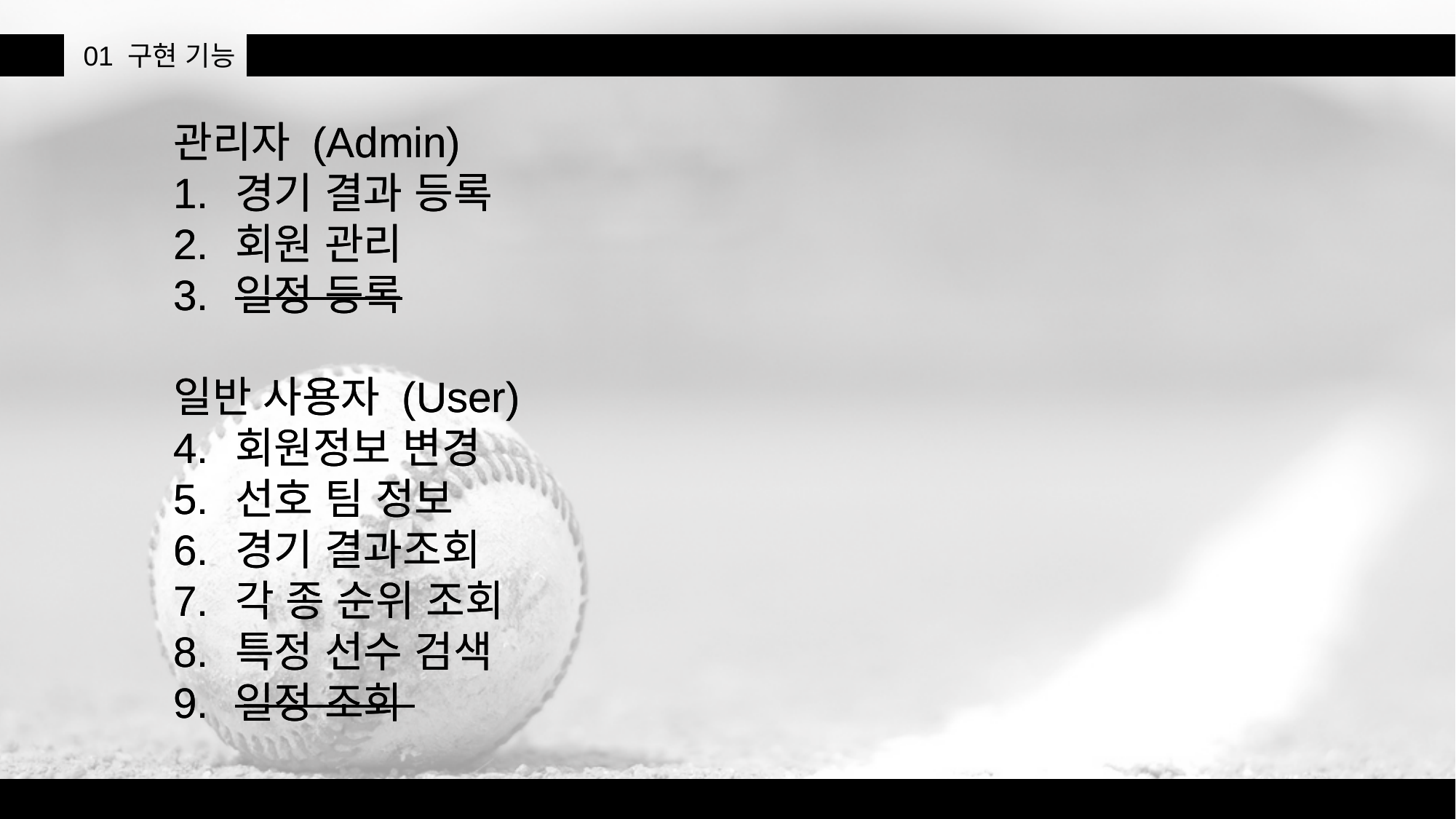

01
구현 기능
관리자 (Admin)
경기 결과 등록
회원 관리
일정 등록

일반 사용자 (User)
회원정보 변경
선호 팀 정보
경기 결과조회
각 종 순위 조회
특정 선수 검색
일정 조회
관리자 (Admin)
경기 결과 등록
회원 관리
일정 등록

일반 사용자 (User)
회원정보 변경
선호 팀 정보
경기 결과조회
각 종 순위 조회
특정 선수 검색
일정 조회